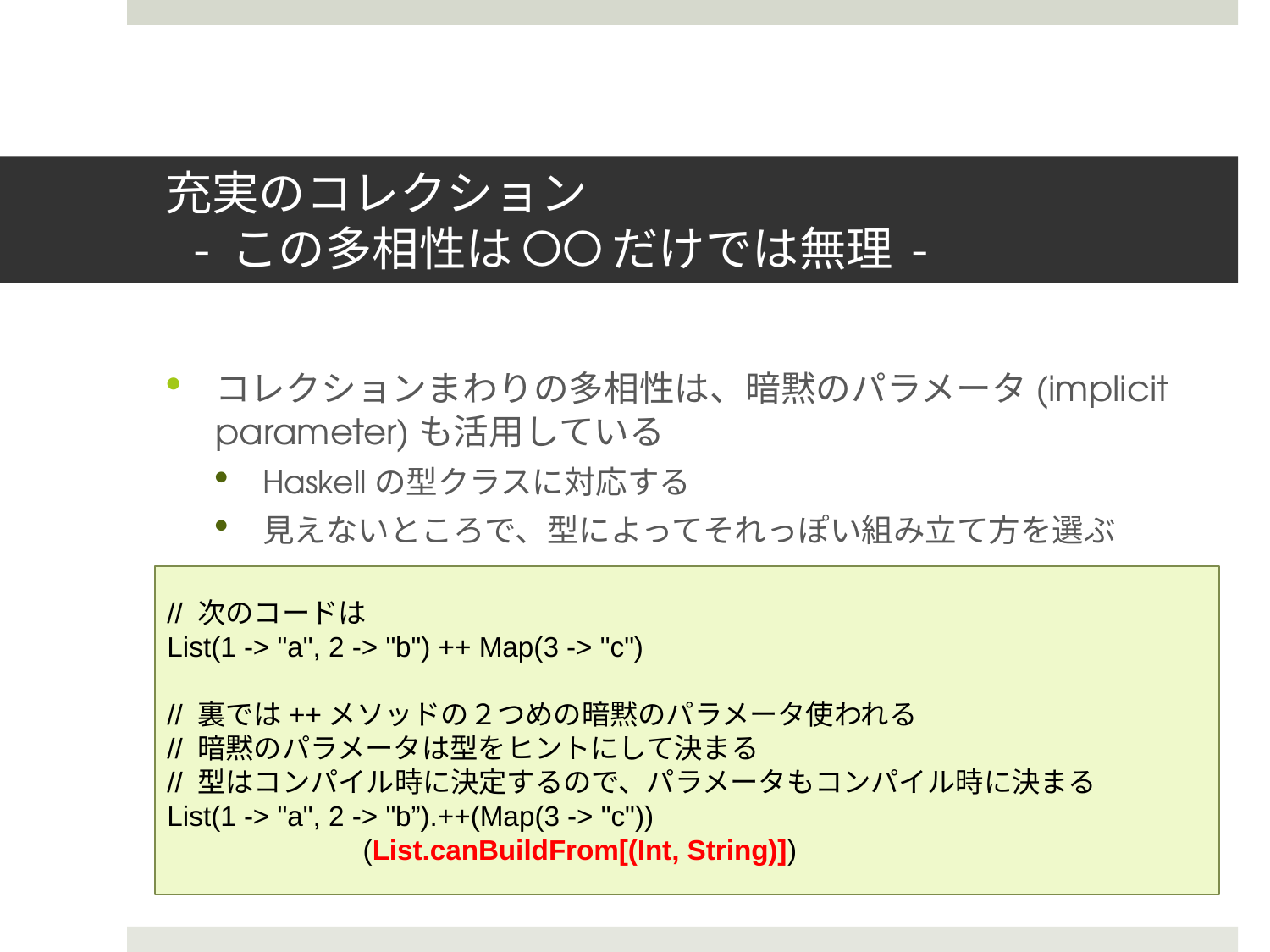

# 充実のコレクション - この多相性はOOだけでは無理 -
コレクションまわりの多相性は、暗黙のパラメータ(implicit parameter)も活用している
Haskellの型クラスに対応する
見えないところで、型によってそれっぽい組み立て方を選ぶ

// 次のコードは
List(1 -> "a", 2 -> "b") ++ Map(3 -> "c")

// 裏では++メソッドの２つめの暗黙のパラメータ使われる
// 暗黙のパラメータは型をヒントにして決まる
// 型はコンパイル時に決定するので、パラメータもコンパイル時に決まる
List(1 -> "a", 2 -> "b”).++(Map(3 -> "c"))
                         (List.canBuildFrom[(Int, String)])